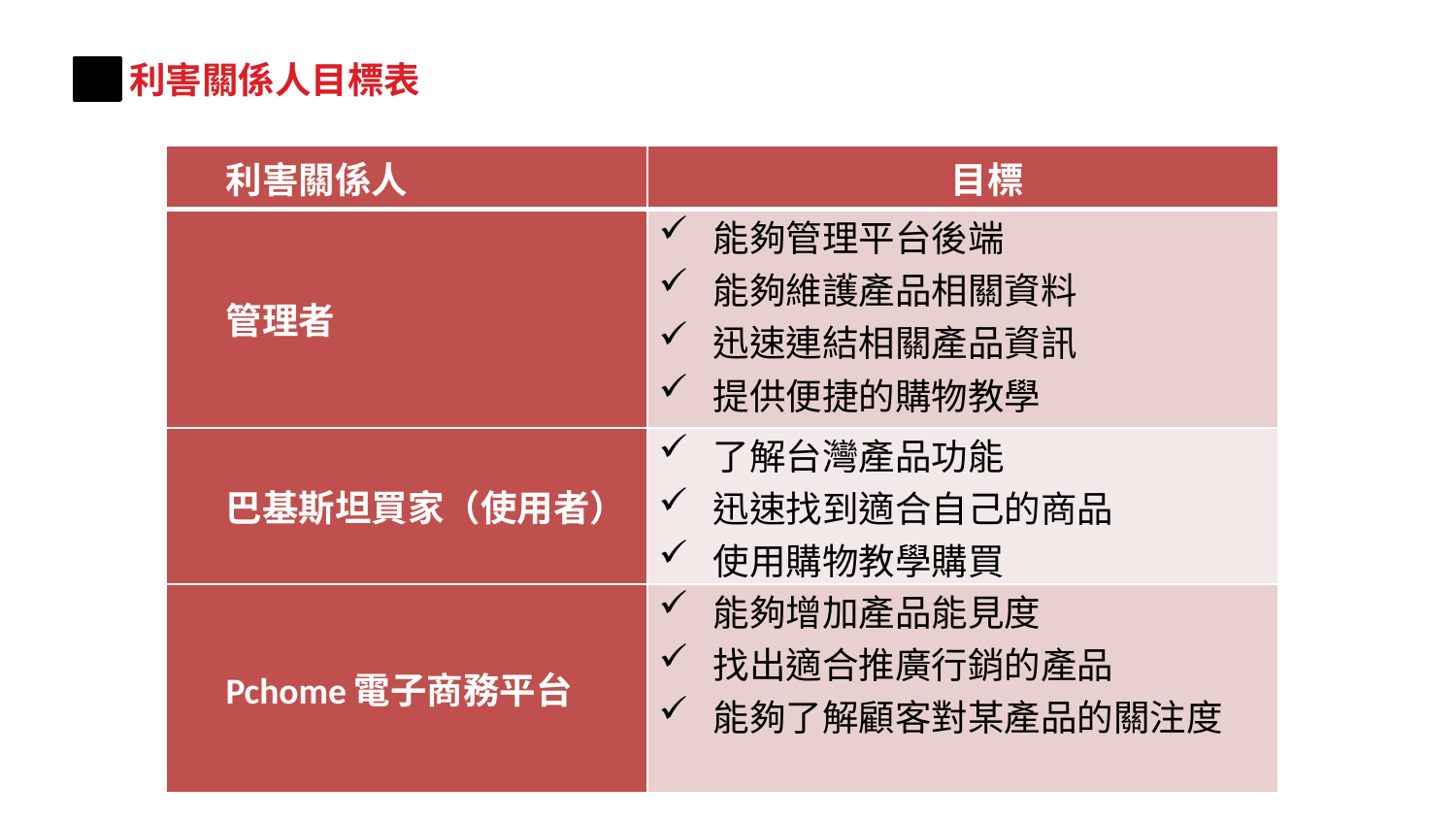

利害關係人目標表

| 利害關係人 | 目標 |
| --- | --- |
| 管理者 | 能夠管理平台後端 能夠維護產品相關資料 迅速連結相關產品資訊 提供便捷的購物教學 |
| 巴基斯坦買家（使用者） | 了解台灣產品功能 迅速找到適合自己的商品 使用購物教學購買 |
| Pchome電子商務平台 | 能夠增加產品能見度 找出適合推廣行銷的產品 能夠了解顧客對某產品的關注度 |